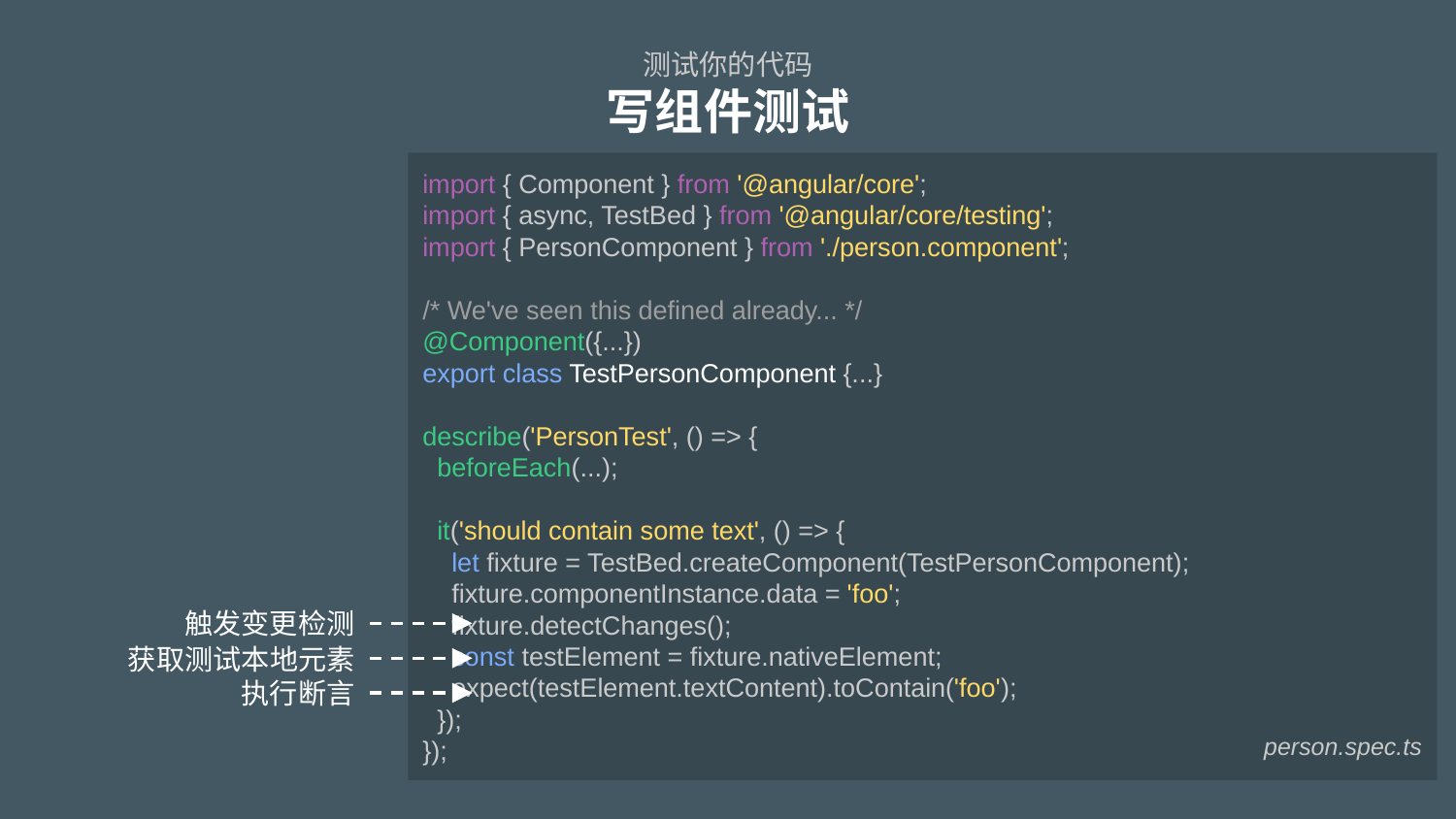

# 测试你的代码 写组件测试
import { Component } from '@angular/core';
import { async, TestBed } from '@angular/core/testing';
import { PersonComponent } from './person.component';
/* We've seen this defined already... */
@Component({...})
export class TestPersonComponent {...}
describe('PersonTest', () => {
  beforeEach(...);
  it('should contain some text', () => {
    let fixture = TestBed.createComponent(TestPersonComponent);
    fixture.componentInstance.data = 'foo';
    fixture.detectChanges();
    const testElement = fixture.nativeElement;
    expect(testElement.textContent).toContain('foo');
  });
});

触发变更检测
获取测试本地元素
执行断言
person.spec.ts